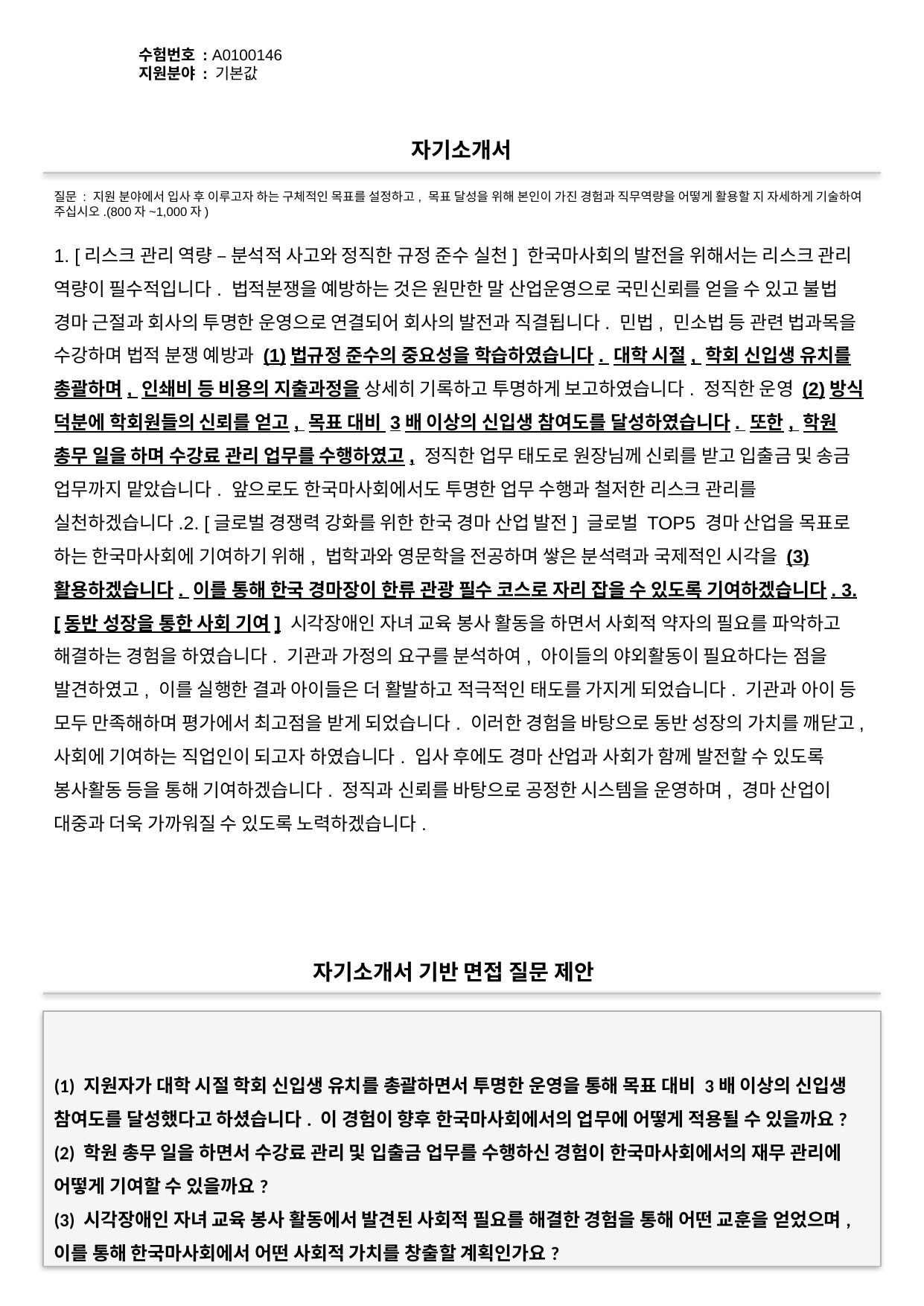

수험번호 : A0100146
지원분야 : 기본값
#

자기소개서

질문 : 지원 분야에서 입사 후 이루고자 하는 구체적인 목표를 설정하고, 목표 달성을 위해 본인이 가진 경험과 직무역량을 어떻게 활용할 지 자세하게 기술하여 주십시오.(800자~1,000자)

1. [리스크 관리 역량 – 분석적 사고와 정직한 규정 준수 실천] 한국마사회의 발전을 위해서는 리스크 관리 역량이 필수적입니다. 법적분쟁을 예방하는 것은 원만한 말 산업운영으로 국민신뢰를 얻을 수 있고 불법 경마 근절과 회사의 투명한 운영으로 연결되어 회사의 발전과 직결됩니다. 민법, 민소법 등 관련 법과목을 수강하며 법적 분쟁 예방과 (1)법규정 준수의 중요성을 학습하였습니다. 대학 시절, 학회 신입생 유치를 총괄하며, 인쇄비 등 비용의 지출과정을 상세히 기록하고 투명하게 보고하였습니다. 정직한 운영 (2)방식 덕분에 학회원들의 신뢰를 얻고, 목표 대비 3배 이상의 신입생 참여도를 달성하였습니다. 또한, 학원 총무 일을 하며 수강료 관리 업무를 수행하였고, 정직한 업무 태도로 원장님께 신뢰를 받고 입출금 및 송금 업무까지 맡았습니다. 앞으로도 한국마사회에서도 투명한 업무 수행과 철저한 리스크 관리를 실천하겠습니다.2. [글로벌 경쟁력 강화를 위한 한국 경마 산업 발전] 글로벌 TOP5 경마 산업을 목표로 하는 한국마사회에 기여하기 위해, 법학과와 영문학을 전공하며 쌓은 분석력과 국제적인 시각을 (3)활용하겠습니다. 이를 통해 한국 경마장이 한류 관광 필수 코스로 자리 잡을 수 있도록 기여하겠습니다. 3. [동반 성장을 통한 사회 기여] 시각장애인 자녀 교육 봉사 활동을 하면서 사회적 약자의 필요를 파악하고 해결하는 경험을 하였습니다. 기관과 가정의 요구를 분석하여, 아이들의 야외활동이 필요하다는 점을 발견하였고, 이를 실행한 결과 아이들은 더 활발하고 적극적인 태도를 가지게 되었습니다. 기관과 아이 등 모두 만족해하며 평가에서 최고점을 받게 되었습니다. 이러한 경험을 바탕으로 동반 성장의 가치를 깨닫고, 사회에 기여하는 직업인이 되고자 하였습니다. 입사 후에도 경마 산업과 사회가 함께 발전할 수 있도록 봉사활동 등을 통해 기여하겠습니다. 정직과 신뢰를 바탕으로 공정한 시스템을 운영하며, 경마 산업이 대중과 더욱 가까워질 수 있도록 노력하겠습니다.

자기소개서 기반 면접 질문 제안

(1) 지원자가 대학 시절 학회 신입생 유치를 총괄하면서 투명한 운영을 통해 목표 대비 3배 이상의 신입생 참여도를 달성했다고 하셨습니다. 이 경험이 향후 한국마사회에서의 업무에 어떻게 적용될 수 있을까요?
(2) 학원 총무 일을 하면서 수강료 관리 및 입출금 업무를 수행하신 경험이 한국마사회에서의 재무 관리에 어떻게 기여할 수 있을까요?
(3) 시각장애인 자녀 교육 봉사 활동에서 발견된 사회적 필요를 해결한 경험을 통해 어떤 교훈을 얻었으며, 이를 통해 한국마사회에서 어떤 사회적 가치를 창출할 계획인가요?